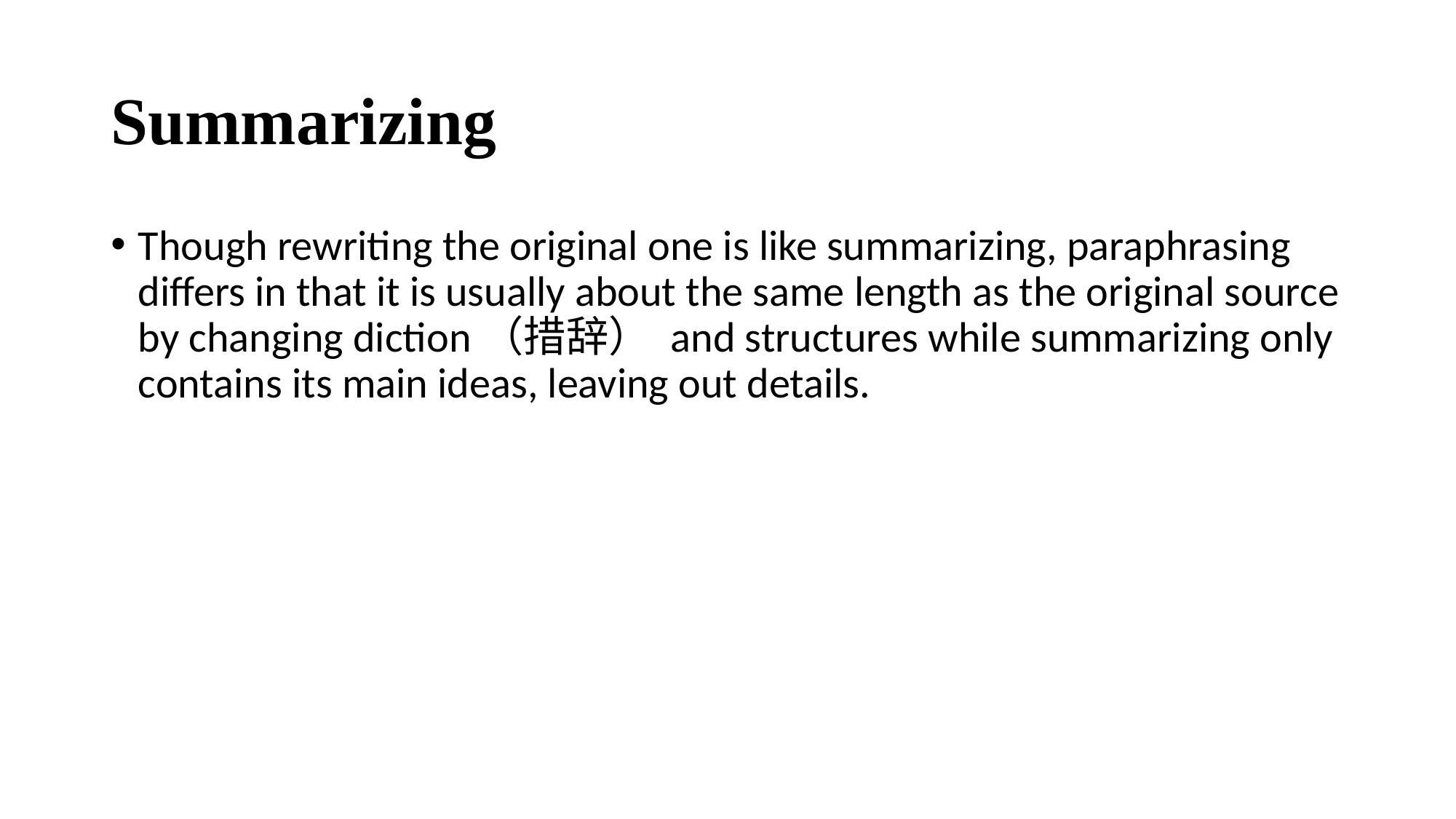

# Summarizing
Though rewriting the original one is like summarizing, paraphrasing differs in that it is usually about the same length as the original source by changing diction（措辞） and structures while summarizing only contains its main ideas, leaving out details.